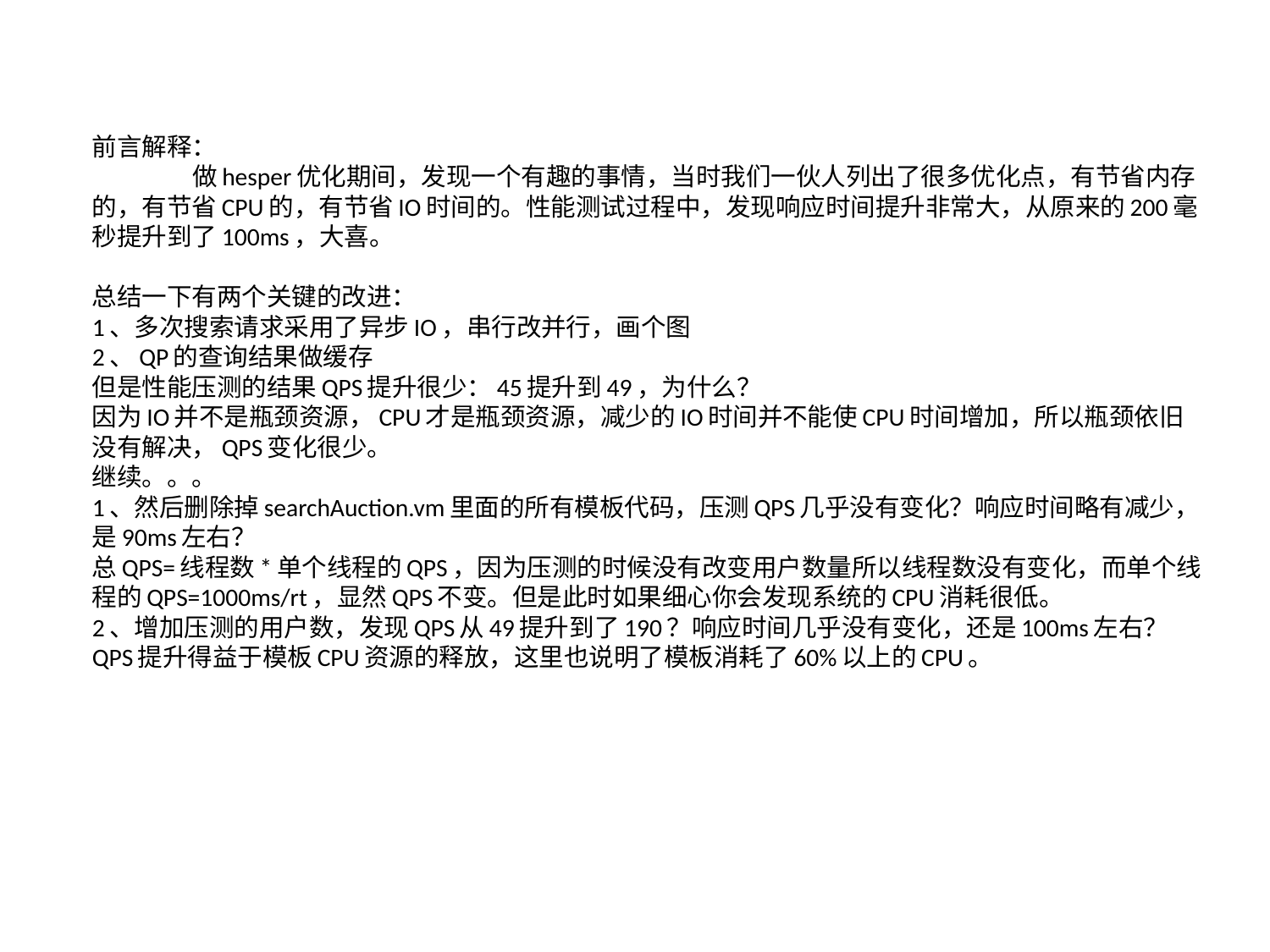

# 前言解释： 做hesper优化期间，发现一个有趣的事情，当时我们一伙人列出了很多优化点，有节省内存的，有节省CPU的，有节省IO时间的。性能测试过程中，发现响应时间提升非常大，从原来的200毫秒提升到了100ms，大喜。 总结一下有两个关键的改进： 1、多次搜索请求采用了异步IO，串行改并行，画个图 2、QP的查询结果做缓存 但是性能压测的结果QPS提升很少：45提升到49，为什么？ 因为IO并不是瓶颈资源，CPU才是瓶颈资源，减少的IO时间并不能使CPU时间增加，所以瓶颈依旧没有解决，QPS变化很少。 继续。。。 1、然后删除掉searchAuction.vm里面的所有模板代码，压测QPS几乎没有变化？响应时间略有减少，是90ms左右？ 总QPS=线程数*单个线程的QPS，因为压测的时候没有改变用户数量所以线程数没有变化，而单个线程的QPS=1000ms/rt，显然QPS不变。但是此时如果细心你会发现系统的CPU消耗很低。 2、增加压测的用户数，发现QPS从49提升到了190？响应时间几乎没有变化，还是100ms左右？ QPS提升得益于模板CPU资源的释放，这里也说明了模板消耗了60%以上的CPU。